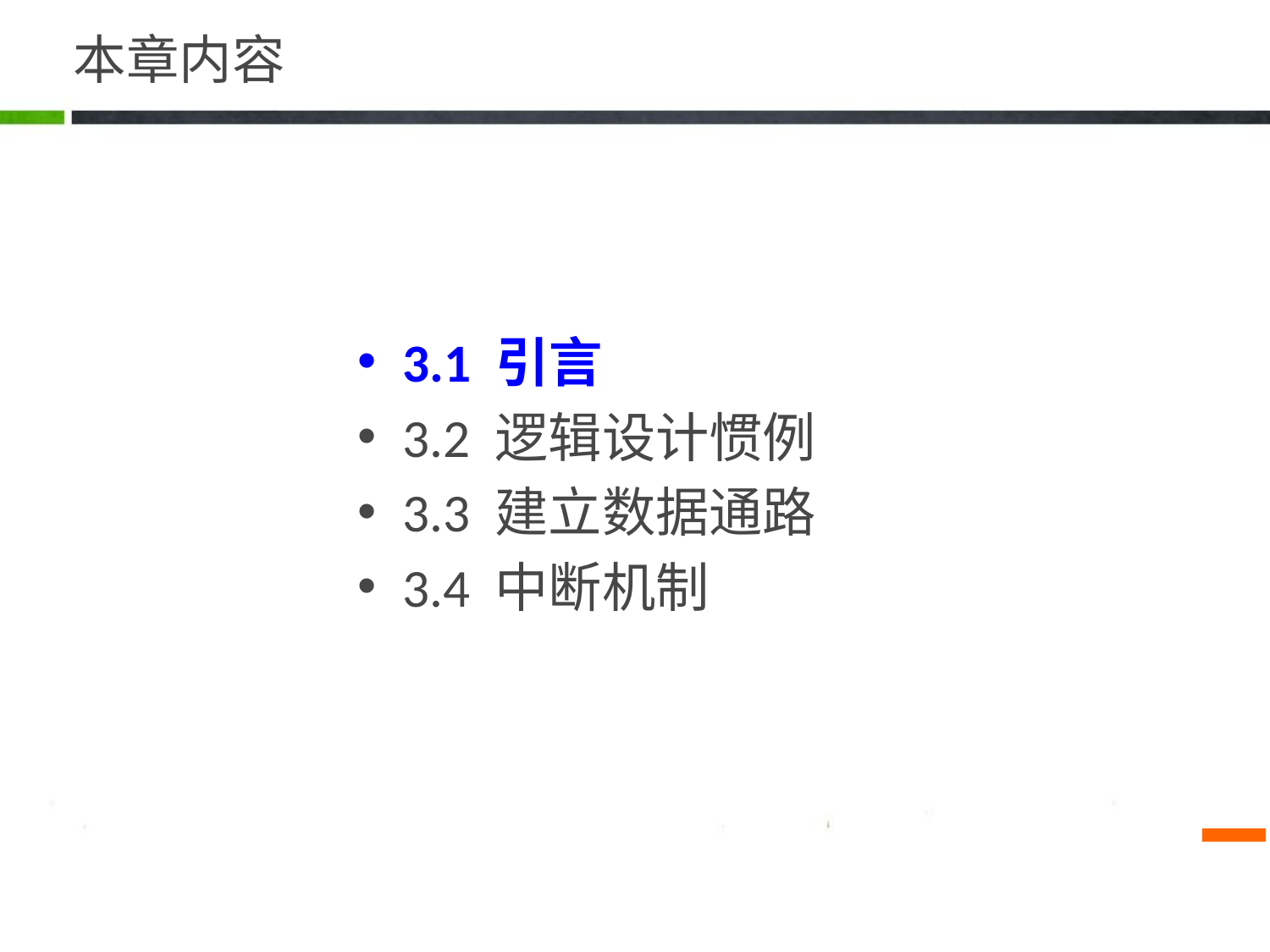

# 本章内容
3.1 引言
3.2 逻辑设计惯例
3.3 建立数据通路
3.4 中断机制